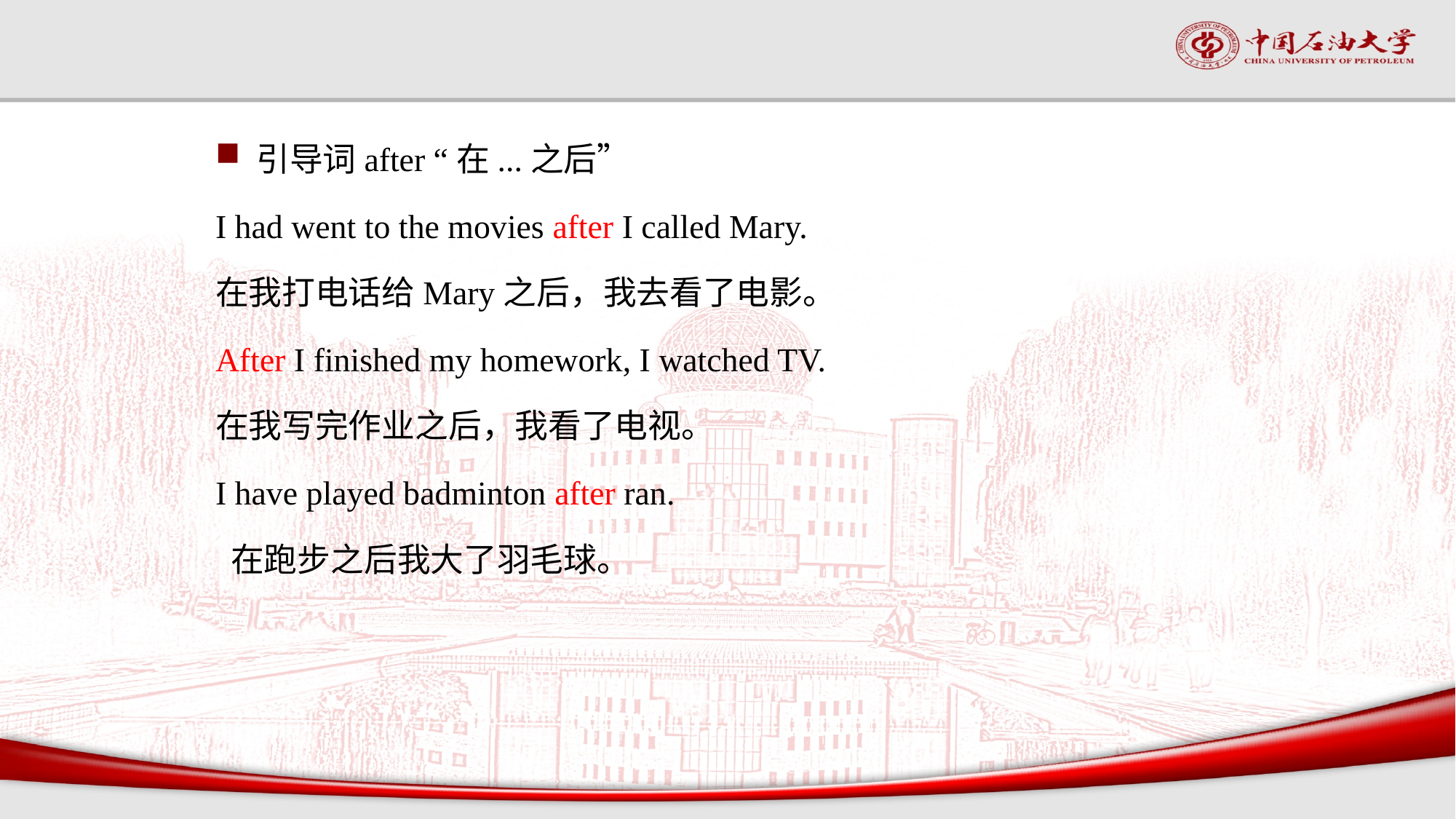

#
引导词after “在...之后”
I had went to the movies after I called Mary.
在我打电话给Mary之后，我去看了电影。
After I finished my homework, I watched TV.
在我写完作业之后，我看了电视。
I have played badminton after ran.
 在跑步之后我大了羽毛球。